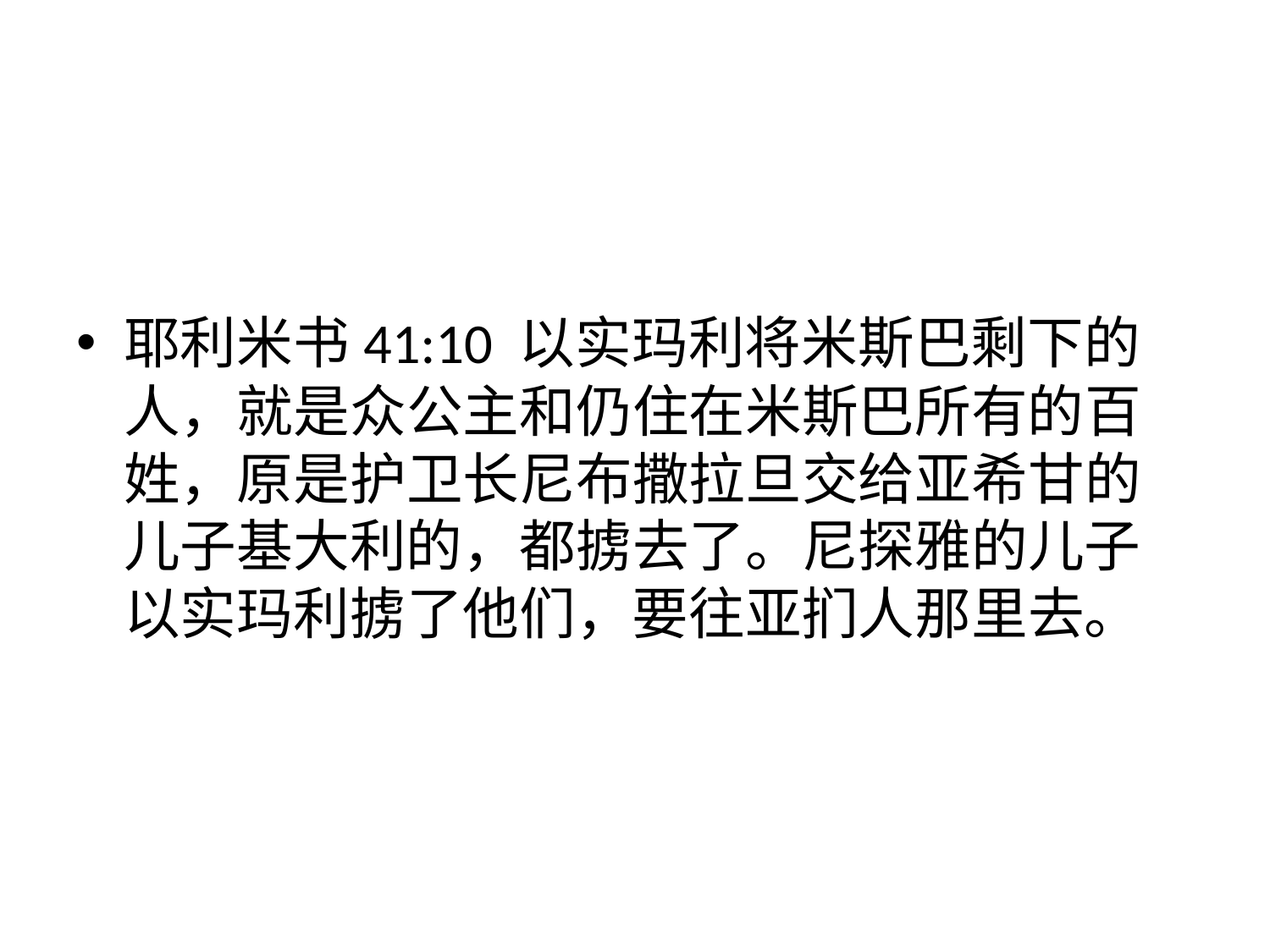

#

耶利米书41:10 以实玛利将米斯巴剩下的人，就是众公主和仍住在米斯巴所有的百姓，原是护卫长尼布撒拉旦交给亚希甘的儿子基大利的，都掳去了。尼探雅的儿子以实玛利掳了他们，要往亚扪人那里去。